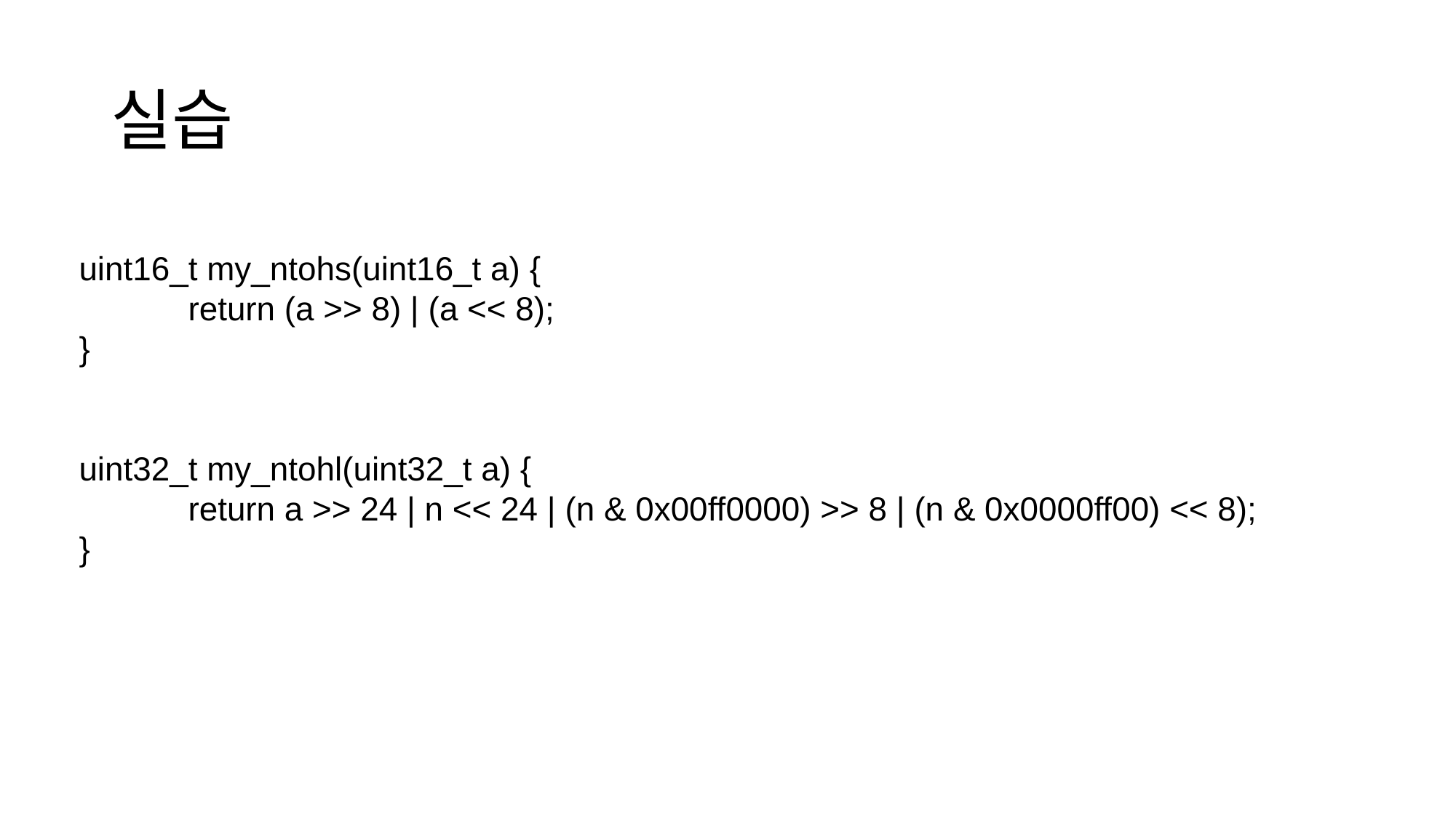

# 실습
uint16_t my_ntohs(uint16_t a) {
	return (a >> 8) | (a << 8);
}

uint32_t my_ntohl(uint32_t a) {
	return a >> 24 | n << 24 | (n & 0x00ff0000) >> 8 | (n & 0x0000ff00) << 8);
}